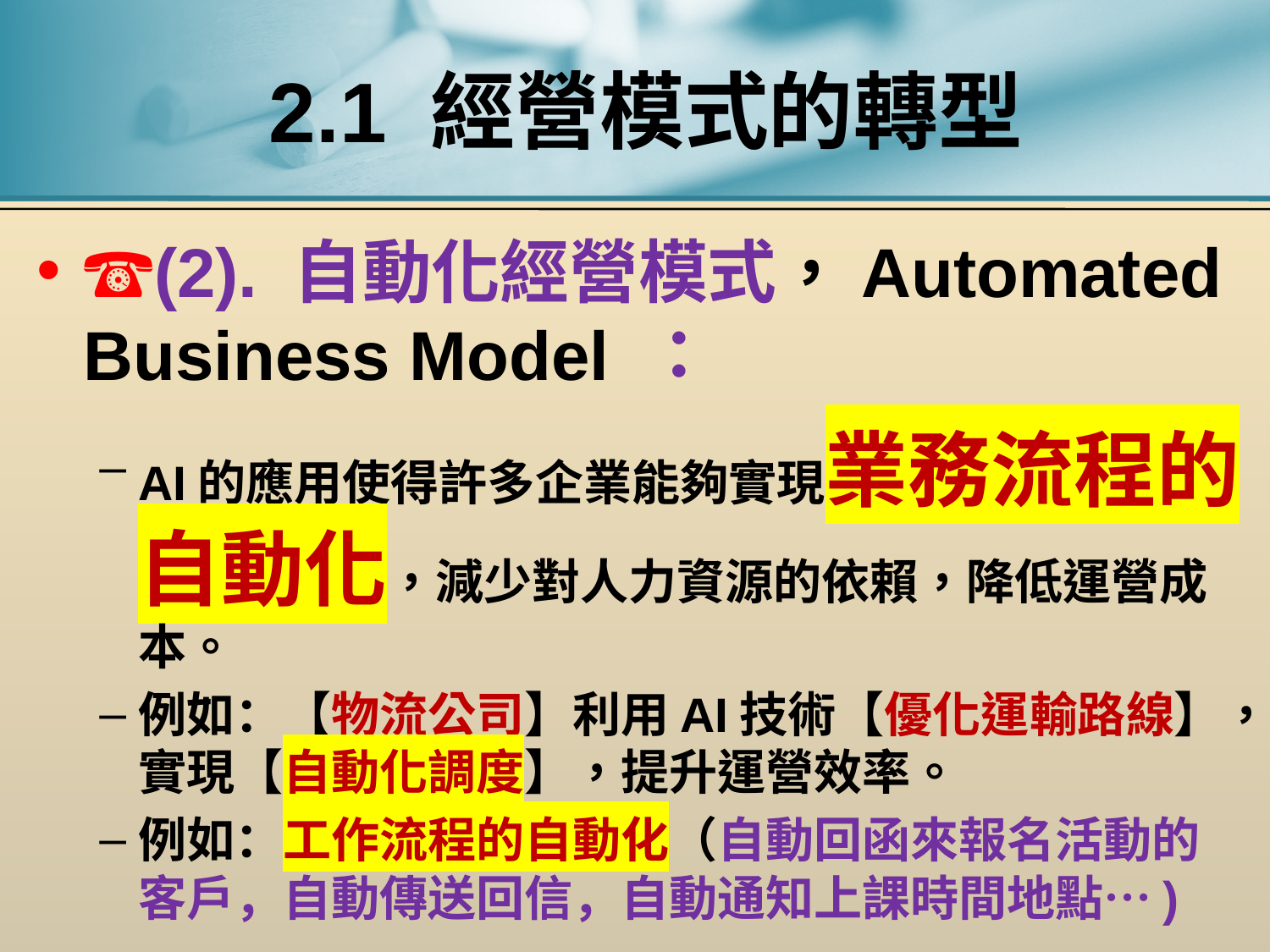

# 2.1 經營模式的轉型
☎(2). 自動化經營模式，Automated Business Model ：
AI的應用使得許多企業能夠實現業務流程的自動化，減少對人力資源的依賴，降低運營成本。
例如：【物流公司】利用AI技術【優化運輸路線】，實現【自動化調度】，提升運營效率。
例如：工作流程的自動化（自動回函來報名活動的客戶，自動傳送回信，自動通知上課時間地點…)